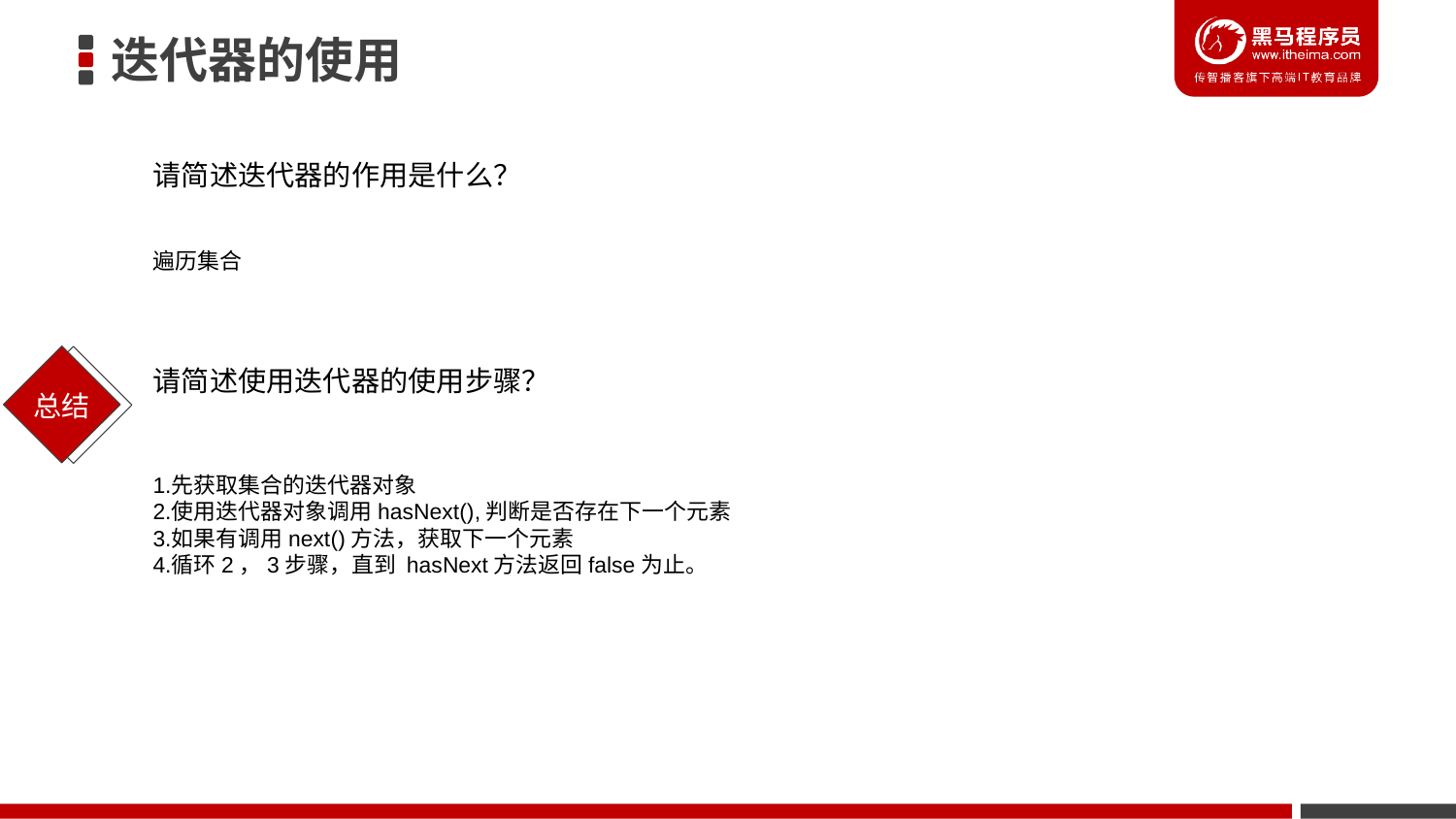

# 迭代器的使用
请简述迭代器的作用是什么？
遍历集合
请简述使用迭代器的使用步骤？
先获取集合的迭代器对象
使用迭代器对象调用hasNext(),判断是否存在下一个元素
如果有调用next()方法，获取下一个元素
循环2，3步骤，直到 hasNext方法返回false为止。